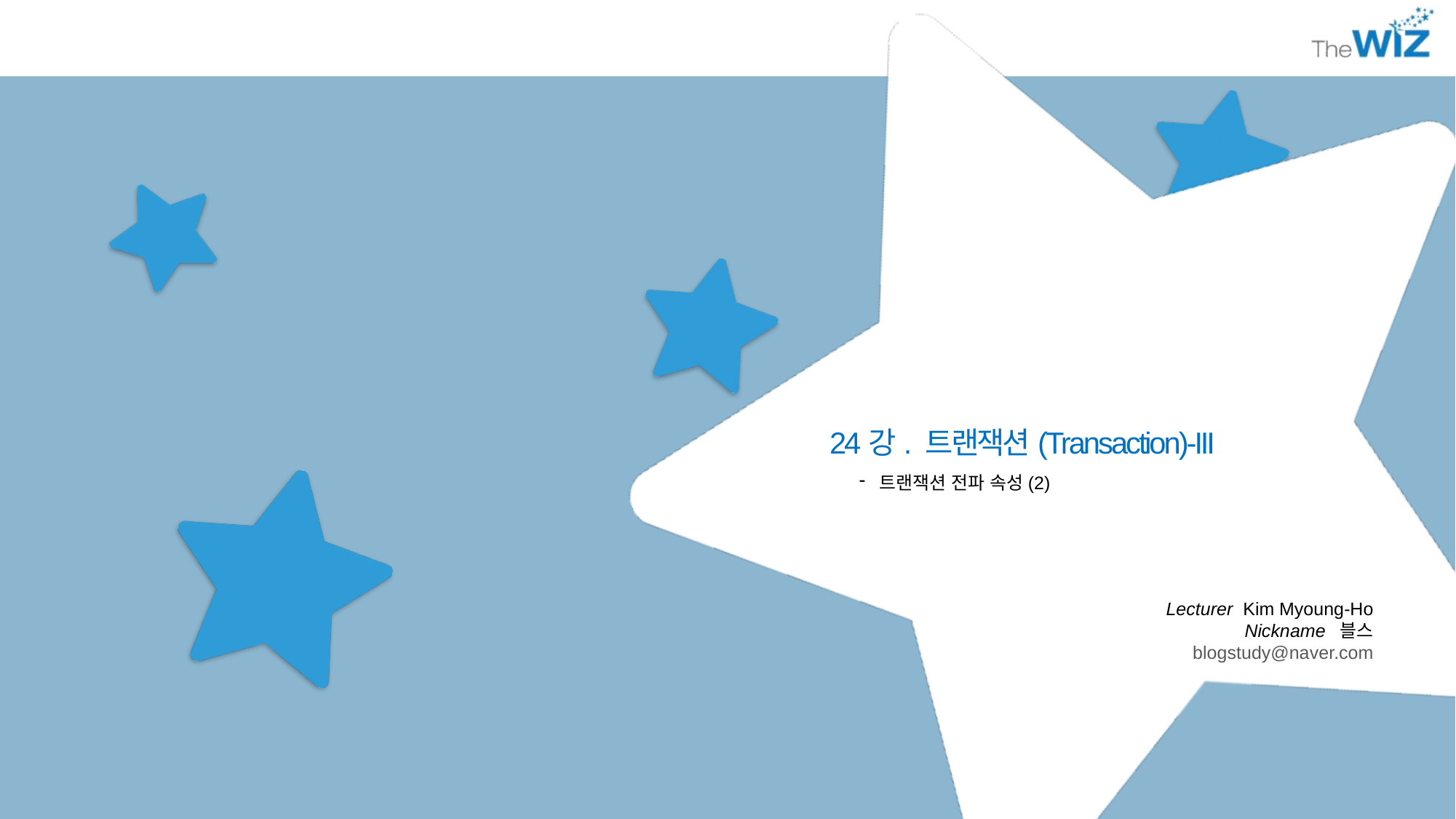

24강. 트랜잭션(Transaction)-III
트랜잭션 전파 속성(2)
Lecturer  Kim Myoung-Ho
Nickname  블스
blogstudy@naver.com